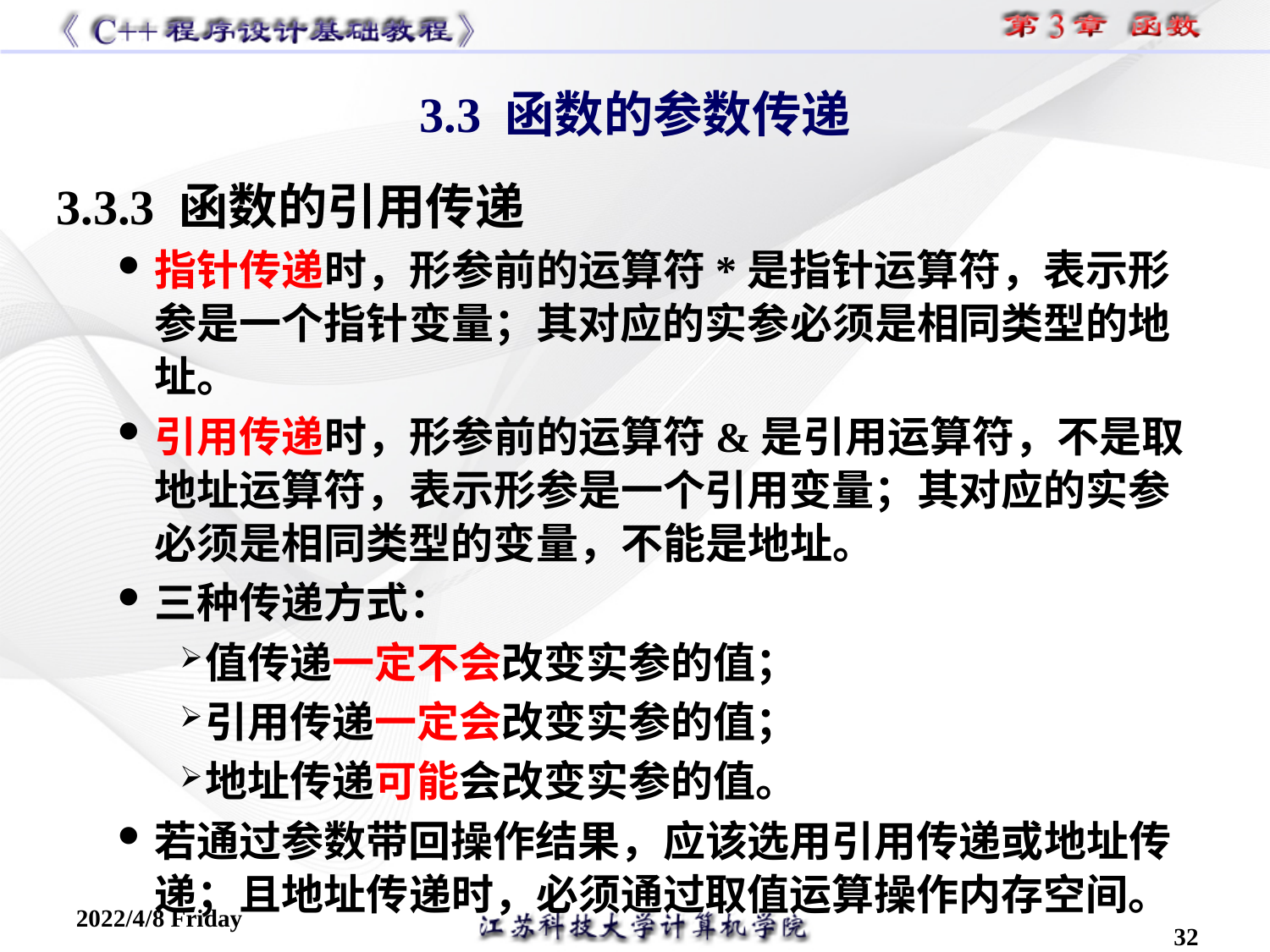

3.3 函数的参数传递
3.3.3 函数的引用传递
指针传递时，形参前的运算符*是指针运算符，表示形参是一个指针变量；其对应的实参必须是相同类型的地址。
引用传递时，形参前的运算符&是引用运算符，不是取地址运算符，表示形参是一个引用变量；其对应的实参必须是相同类型的变量，不能是地址。
三种传递方式：
值传递一定不会改变实参的值；
引用传递一定会改变实参的值；
地址传递可能会改变实参的值。
若通过参数带回操作结果，应该选用引用传递或地址传递；且地址传递时，必须通过取值运算操作内存空间。